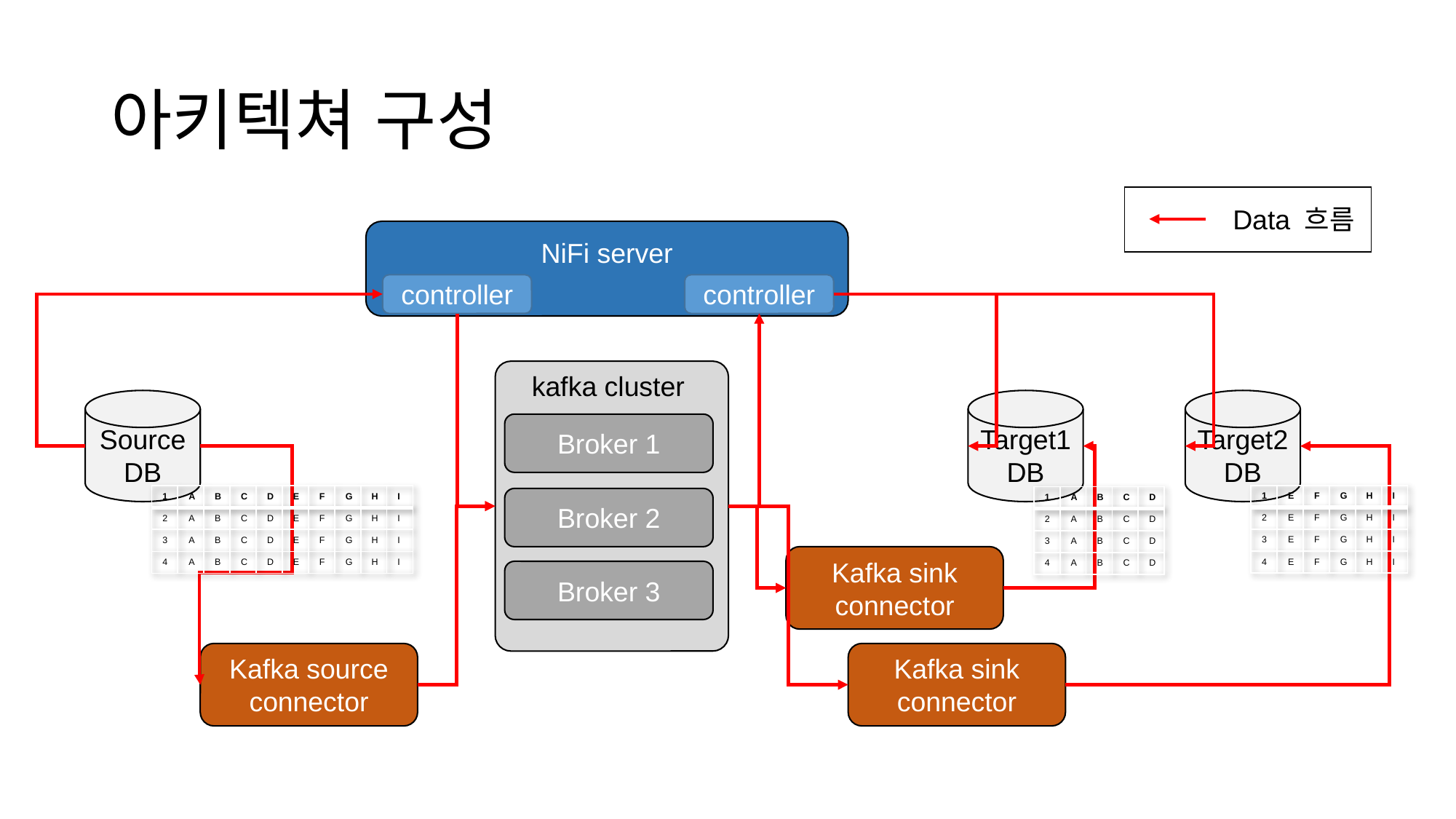

# 아키텍쳐 구성

Data 흐름
NiFi server

controller
controller

kafka cluster
Source DB
Target1 DB
Target2 DB
Broker 1
| 1 | E | F | G | H | I |
| --- | --- | --- | --- | --- | --- |
| 2 | E | F | G | H | I |
| 3 | E | F | G | H | I |
| 4 | E | F | G | H | I |
| 1 | A | B | C | D | E | F | G | H | I |
| --- | --- | --- | --- | --- | --- | --- | --- | --- | --- |
| 2 | A | B | C | D | E | F | G | H | I |
| 3 | A | B | C | D | E | F | G | H | I |
| 4 | A | B | C | D | E | F | G | H | I |
| 1 | A | B | C | D |
| --- | --- | --- | --- | --- |
| 2 | A | B | C | D |
| 3 | A | B | C | D |
| 4 | A | B | C | D |
Broker 2
Kafka sink connector
Broker 3
Kafka source connector
Kafka sink connector